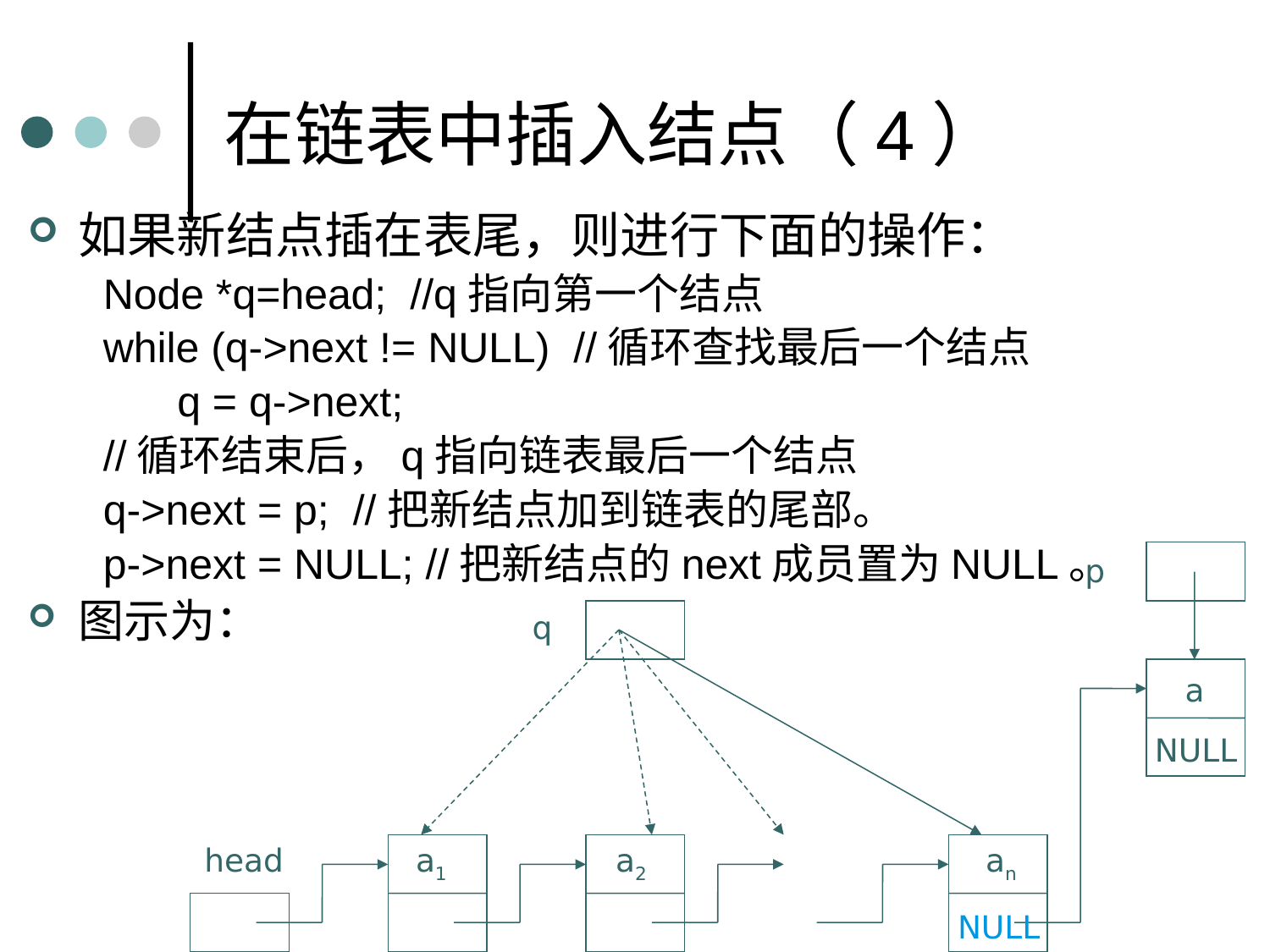

在链表中插入结点（4）
如果新结点插在表尾，则进行下面的操作：
Node *q=head;  //q指向第一个结点
while (q->next != NULL)  //循环查找最后一个结点
	q = q->next;
//循环结束后，q指向链表最后一个结点
q->next = p;  //把新结点加到链表的尾部。
p->next = NULL; //把新结点的next成员置为NULL。
图示为：

p
q
a
NULL
head
a1
a2
an
NULL